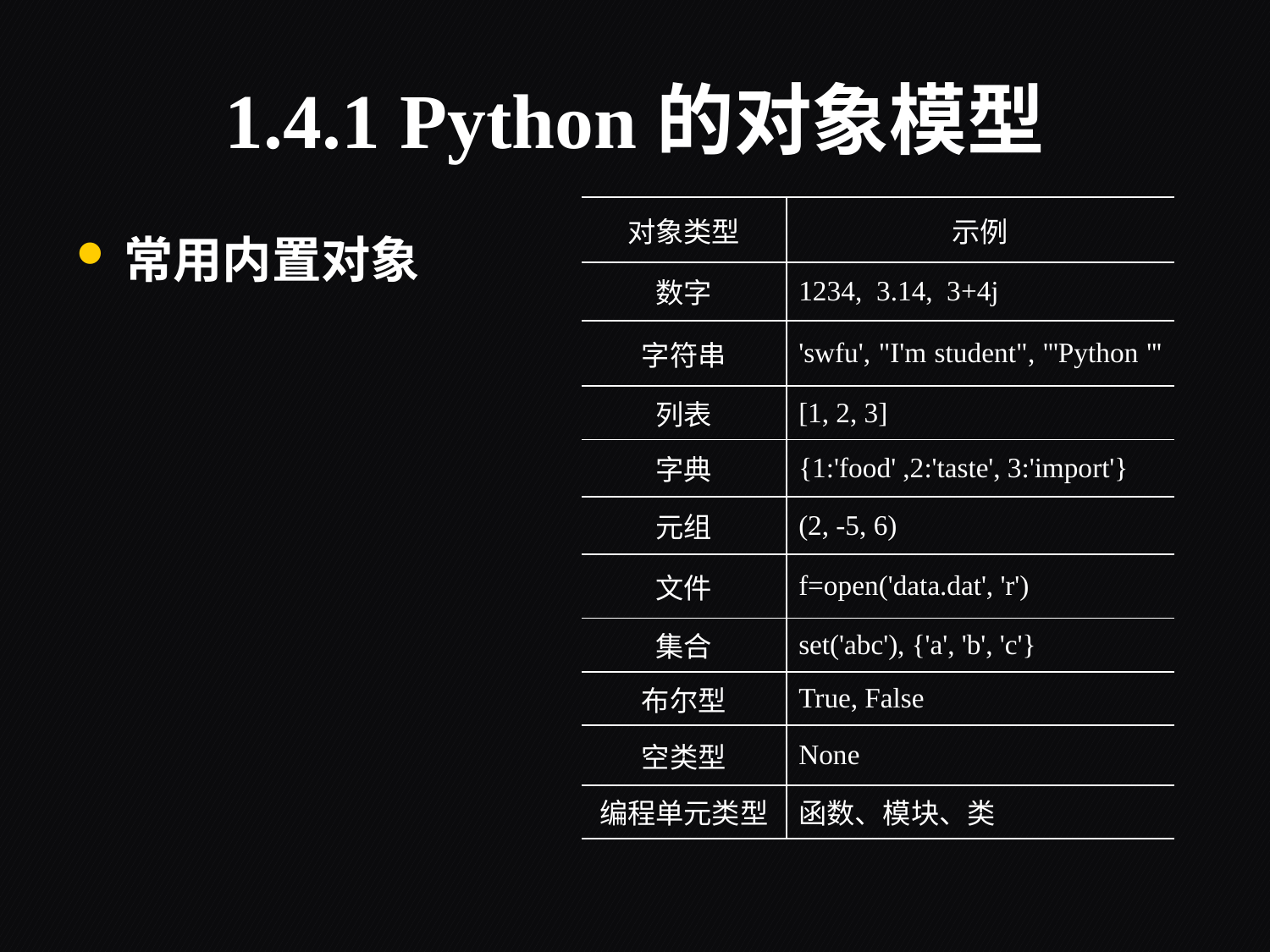

# 1.4.1 Python的对象模型
| 对象类型 | 示例 |
| --- | --- |
| 数字 | 1234, 3.14, 3+4j |
| 字符串 | 'swfu', "I'm student", '''Python ''' |
| 列表 | [1, 2, 3] |
| 字典 | {1:'food' ,2:'taste', 3:'import'} |
| 元组 | (2, -5, 6) |
| 文件 | f=open('data.dat', 'r') |
| 集合 | set('abc'), {'a', 'b', 'c'} |
| 布尔型 | True, False |
| 空类型 | None |
| 编程单元类型 | 函数、模块、类 |
常用内置对象